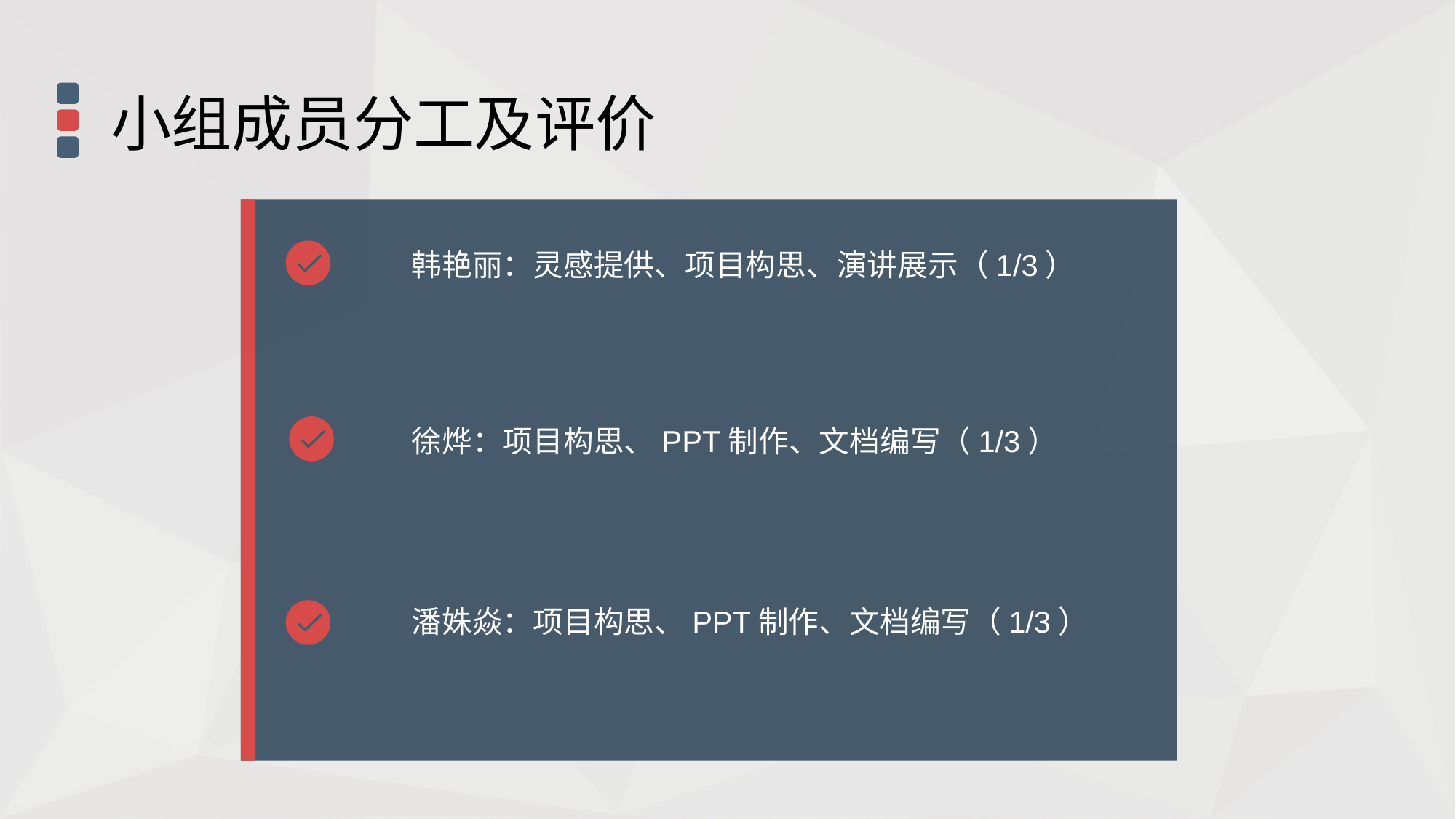

小组成员分工及评价

韩艳丽：灵感提供、项目构思、演讲展示（1/3）

徐烨：项目构思、PPT制作、文档编写（1/3）
潘姝焱：项目构思、PPT制作、文档编写（1/3）